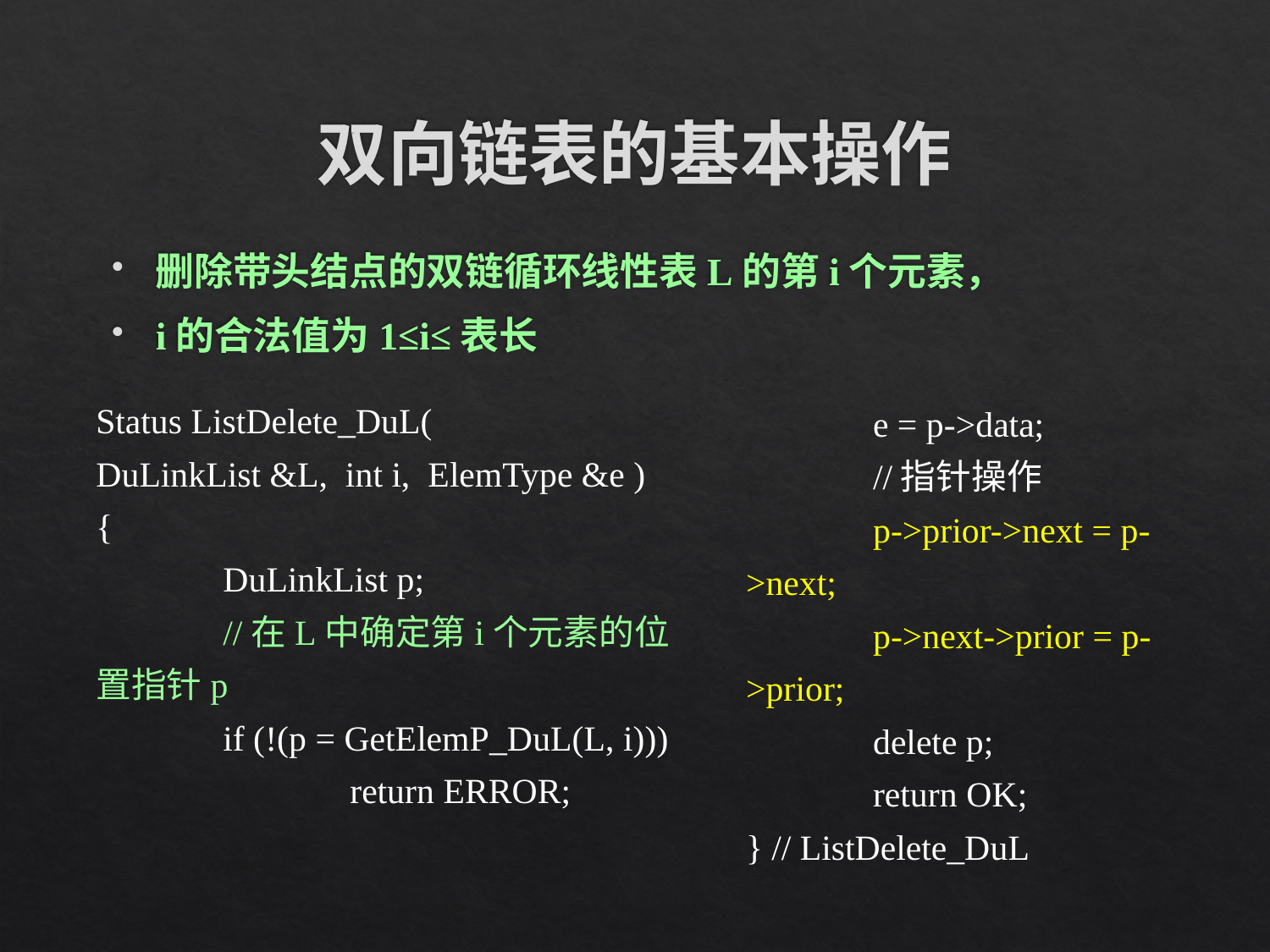

# 双向链表的基本操作
删除带头结点的双链循环线性表L的第i个元素，
i的合法值为1≤i≤表长
Status ListDelete_DuL(
DuLinkList &L,  int i,  ElemType &e )
{
	DuLinkList p;
	//在L中确定第i个元素的位置指针p
  	if (!(p = GetElemP_DuL(L, i)))
    		return ERROR;
	e = p->data;
 	//指针操作
	p->prior->next = p->next;
	p->next->prior = p->prior;
	delete p;
	return OK;
} // ListDelete_DuL